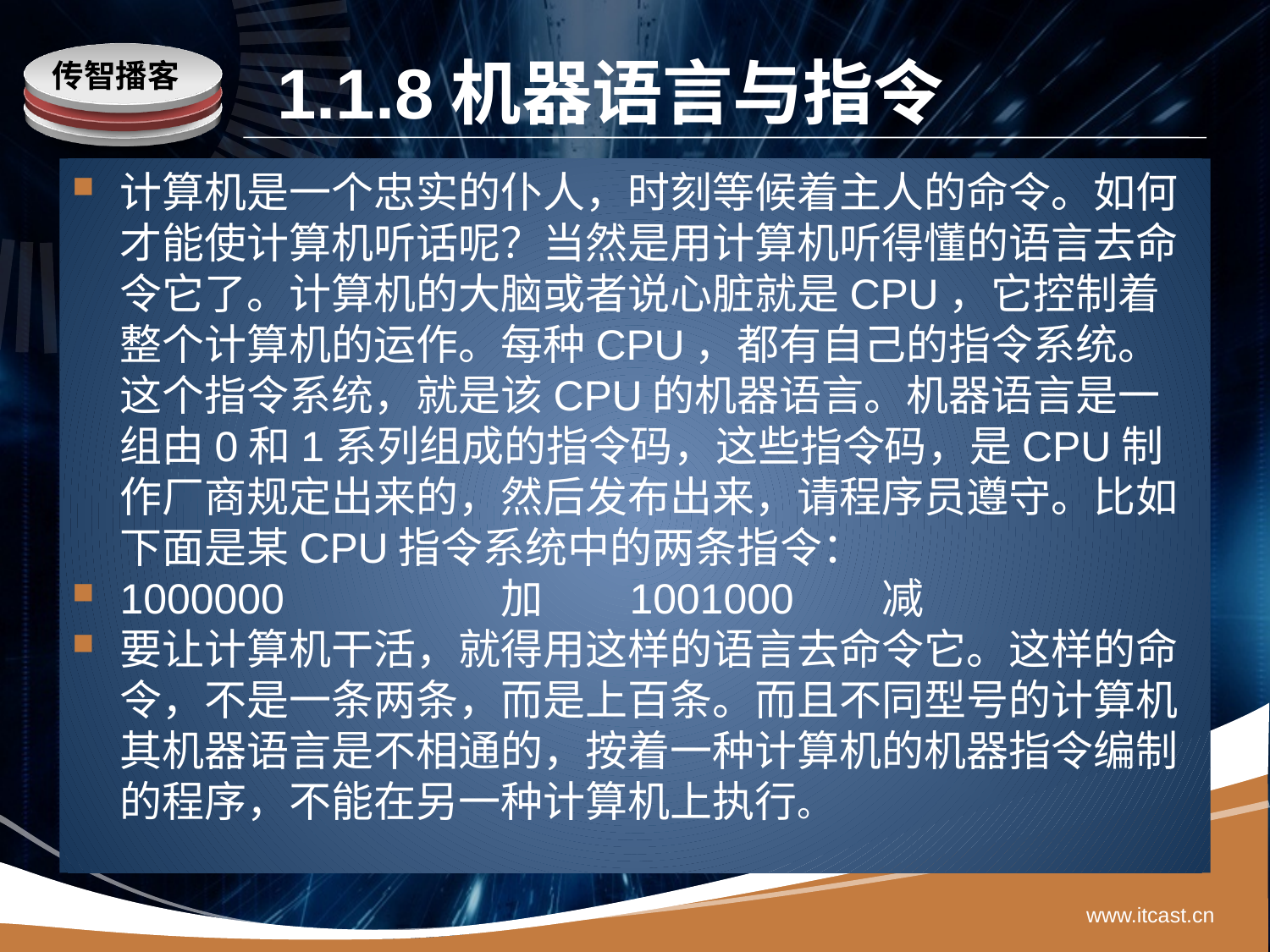

# 1.1.8机器语言与指令
传智播客
计算机是一个忠实的仆人，时刻等候着主人的命令。如何才能使计算机听话呢？当然是用计算机听得懂的语言去命令它了。计算机的大脑或者说心脏就是CPU，它控制着整个计算机的运作。每种CPU，都有自己的指令系统。这个指令系统，就是该CPU的机器语言。机器语言是一组由0和1系列组成的指令码，这些指令码，是CPU制作厂商规定出来的，然后发布出来，请程序员遵守。比如下面是某CPU指令系统中的两条指令：
1000000		加        1001000	减
要让计算机干活，就得用这样的语言去命令它。这样的命令，不是一条两条，而是上百条。而且不同型号的计算机其机器语言是不相通的，按着一种计算机的机器指令编制的程序，不能在另一种计算机上执行。

www.itcast.cn